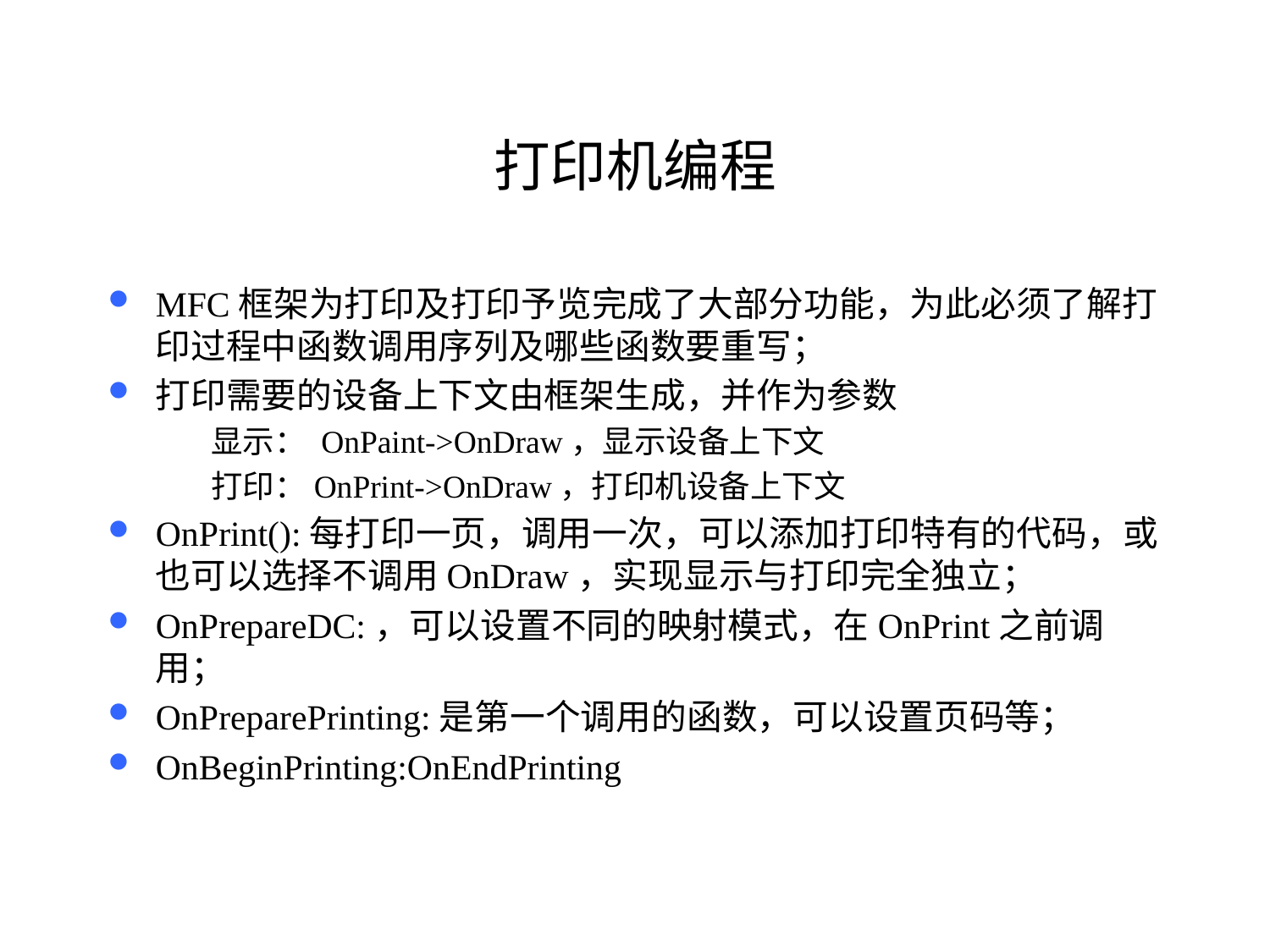

# 打印机编程
MFC框架为打印及打印予览完成了大部分功能，为此必须了解打印过程中函数调用序列及哪些函数要重写；
打印需要的设备上下文由框架生成，并作为参数
显示： OnPaint->OnDraw，显示设备上下文
打印：OnPrint->OnDraw，打印机设备上下文
OnPrint():每打印一页，调用一次，可以添加打印特有的代码，或也可以选择不调用OnDraw，实现显示与打印完全独立；
OnPrepareDC:，可以设置不同的映射模式，在OnPrint之前调用；
OnPreparePrinting:是第一个调用的函数，可以设置页码等；
OnBeginPrinting:OnEndPrinting
136